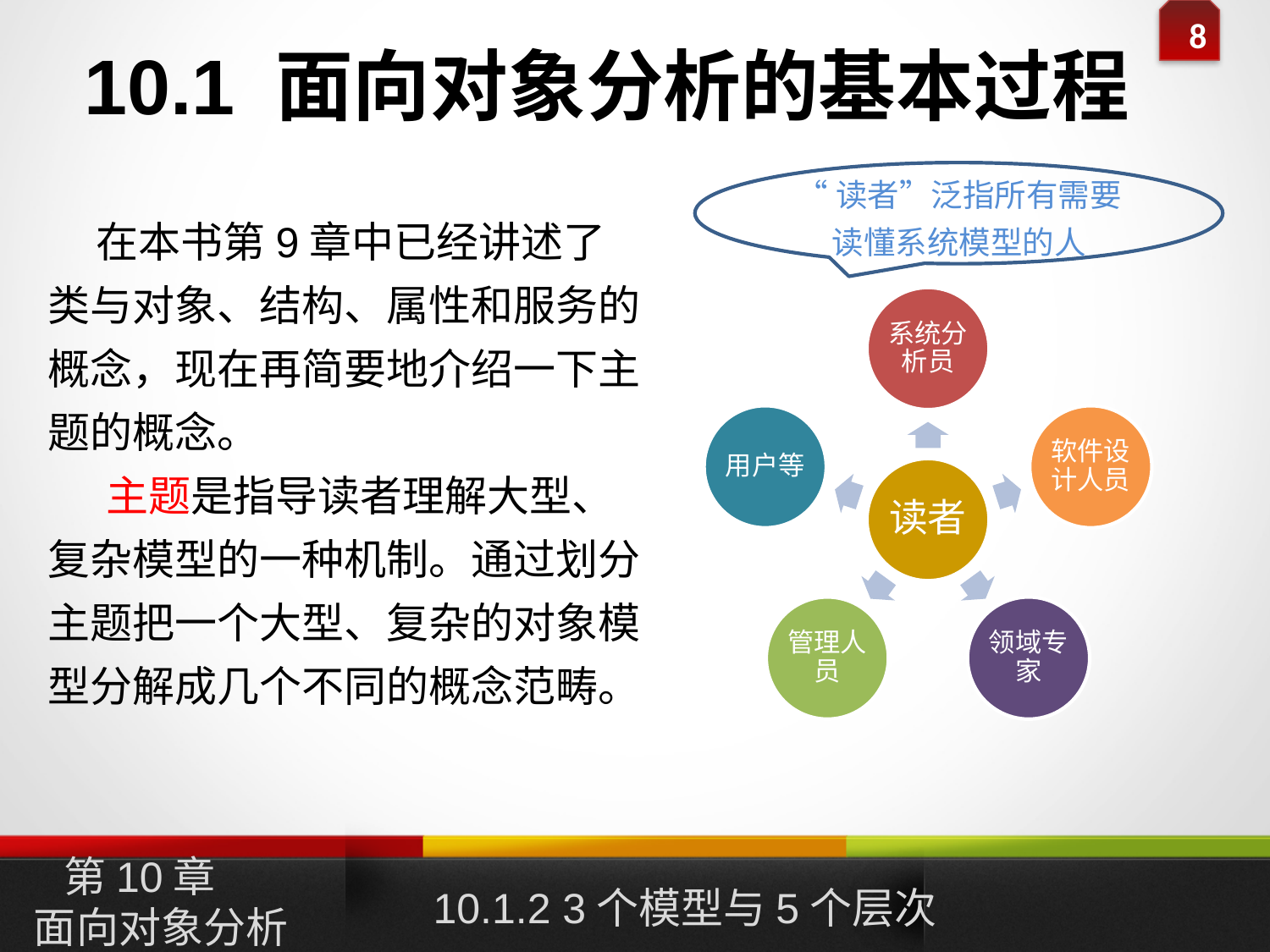

10.1 面向对象分析的基本过程
“读者”泛指所有需要读懂系统模型的人
    在本书第9章中已经讲述了类与对象、结构、属性和服务的概念，现在再简要地介绍一下主题的概念。
     主题是指导读者理解大型、复杂模型的一种机制。通过划分主题把一个大型、复杂的对象模型分解成几个不同的概念范畴。
读者

系统分析员

软件设计人员

领域专家

管理人员

用户等
10.1.2 3个模型与5个层次